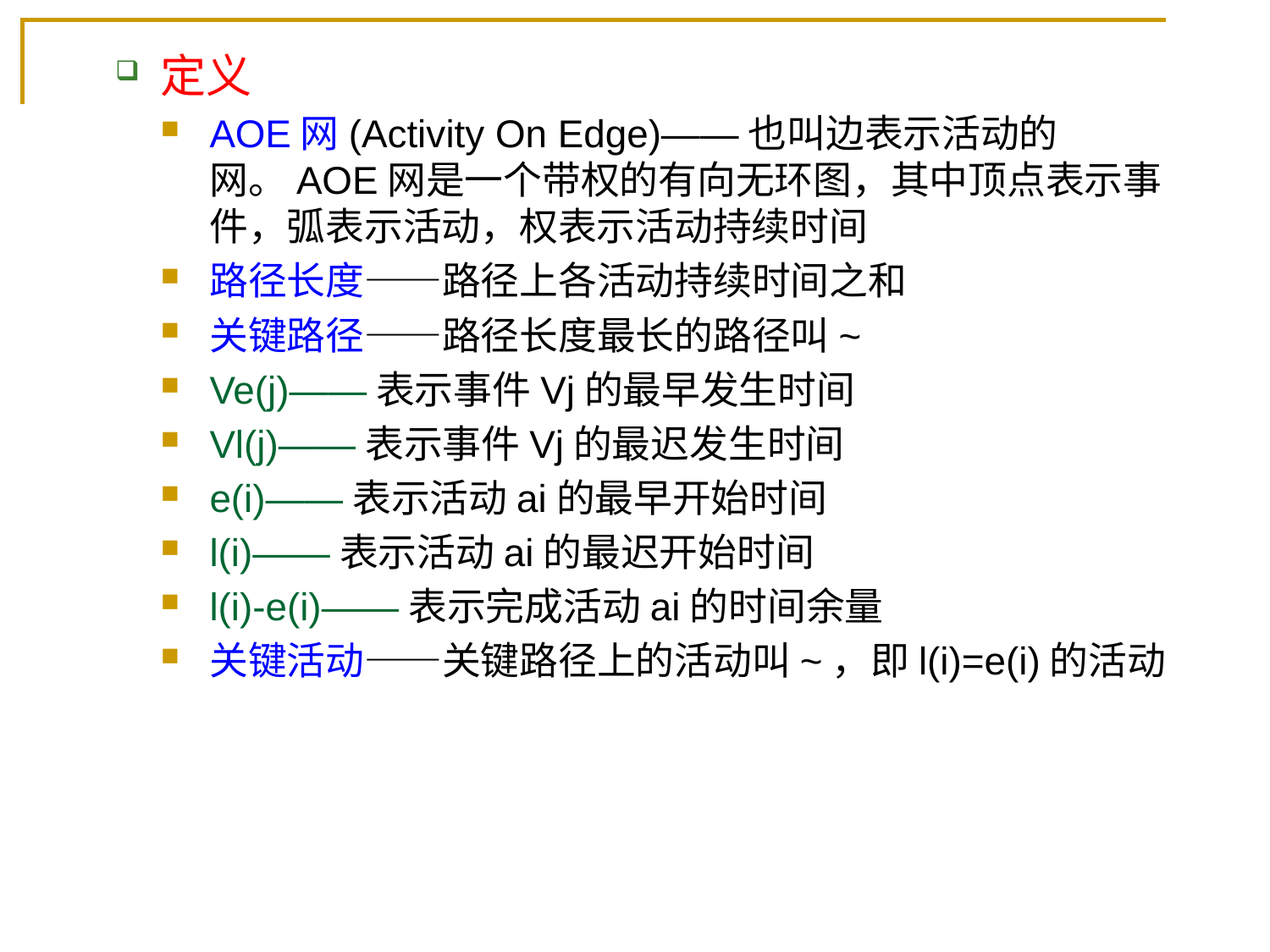

定义
AOE网(Activity On Edge)——也叫边表示活动的网。AOE网是一个带权的有向无环图，其中顶点表示事件，弧表示活动，权表示活动持续时间
路径长度——路径上各活动持续时间之和
关键路径——路径长度最长的路径叫~
Ve(j)——表示事件Vj的最早发生时间
Vl(j)——表示事件Vj的最迟发生时间
e(i)——表示活动ai的最早开始时间
l(i)——表示活动ai的最迟开始时间
l(i)-e(i)——表示完成活动ai的时间余量
关键活动——关键路径上的活动叫~，即l(i)=e(i)的活动